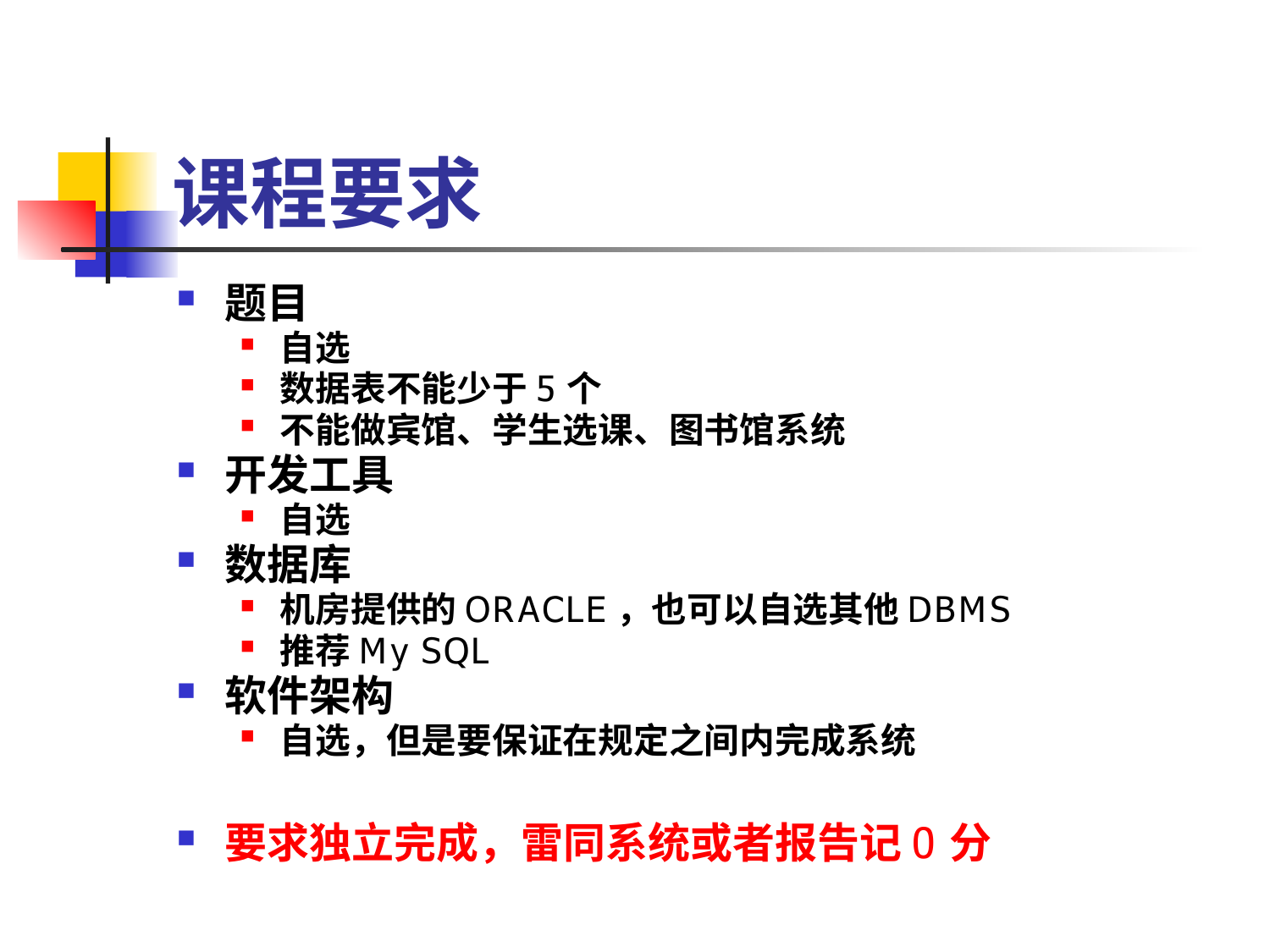

# 课程要求
题目
自选
数据表不能少于5个
不能做宾馆、学生选课、图书馆系统
开发工具
自选
数据库
机房提供的ORACLE，也可以自选其他DBMS
推荐My SQL
软件架构
自选，但是要保证在规定之间内完成系统

要求独立完成，雷同系统或者报告记0分
5